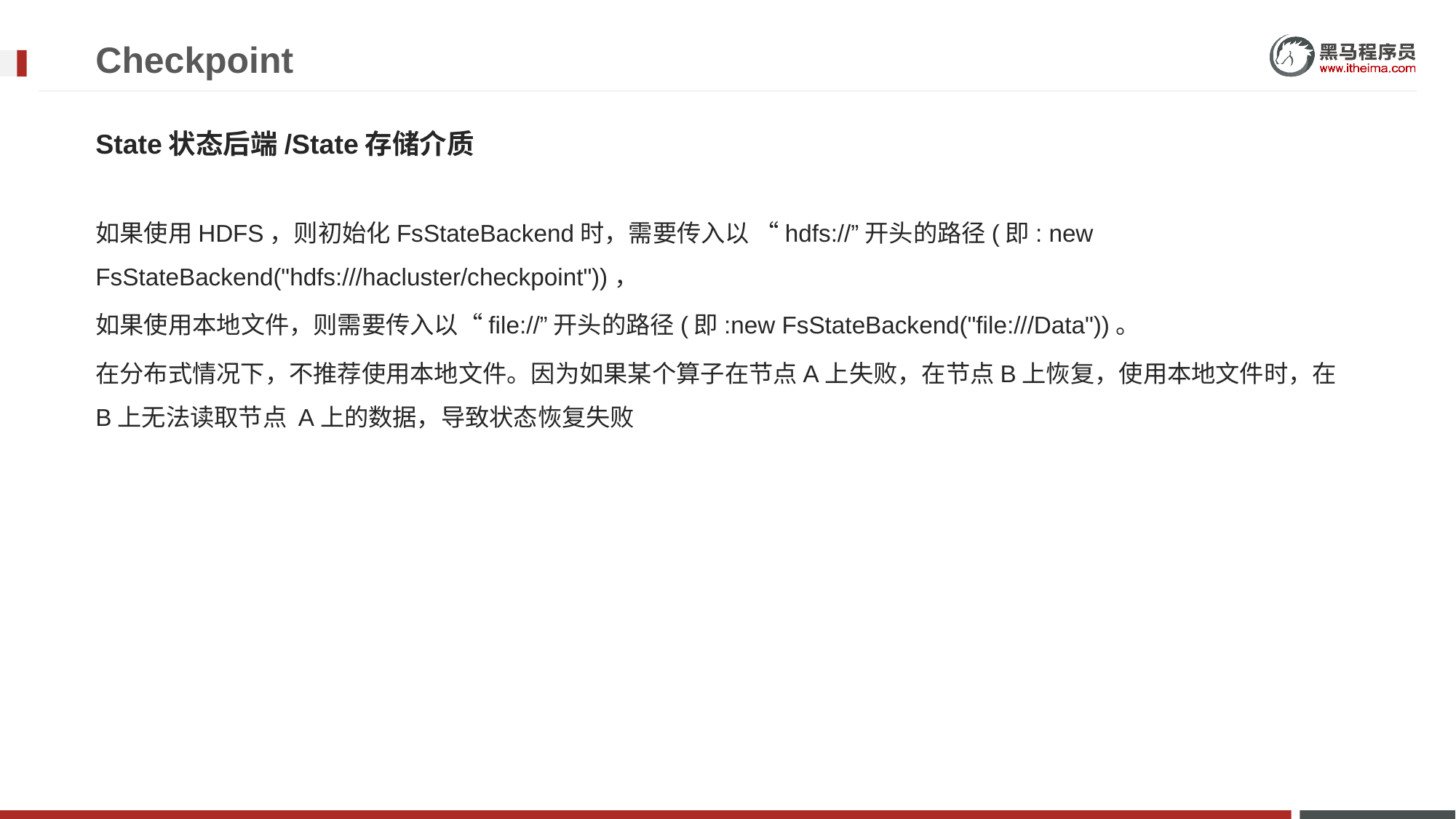

# Checkpoint
State状态后端/State存储介质
如果使用HDFS，则初始化FsStateBackend时，需要传入以 “hdfs://”开头的路径(即: new FsStateBackend("hdfs:///hacluster/checkpoint"))，
如果使用本地文件，则需要传入以“file://”开头的路径(即:new FsStateBackend("file:///Data"))。
在分布式情况下，不推荐使用本地文件。因为如果某个算子在节点A上失败，在节点B上恢复，使用本地文件时，在B上无法读取节点 A上的数据，导致状态恢复失败